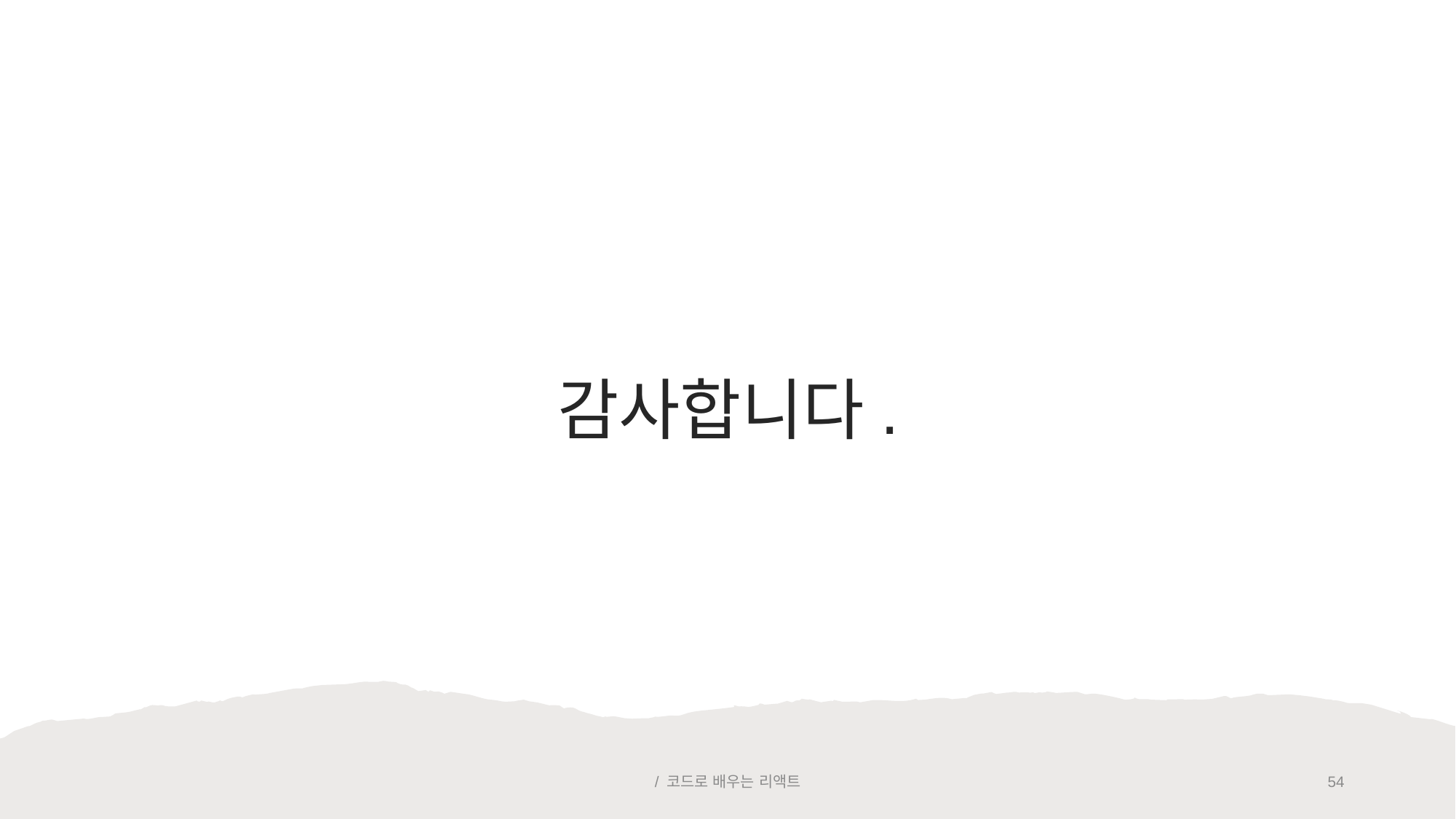

# 감사합니다.

/ 코드로 배우는 리액트
54